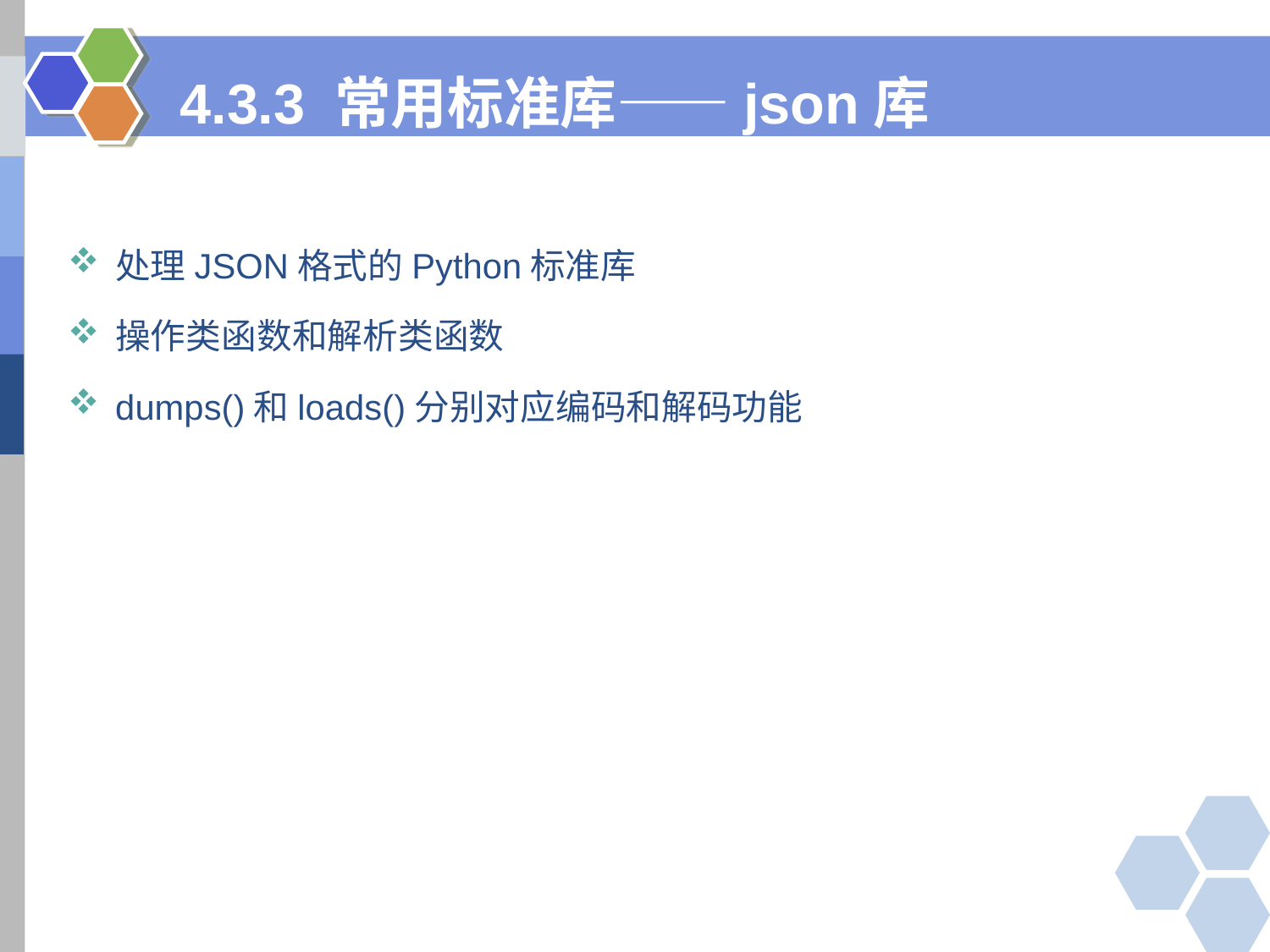

# 4.3.3 常用标准库——json库
处理JSON格式的Python标准库
操作类函数和解析类函数
dumps()和loads()分别对应编码和解码功能